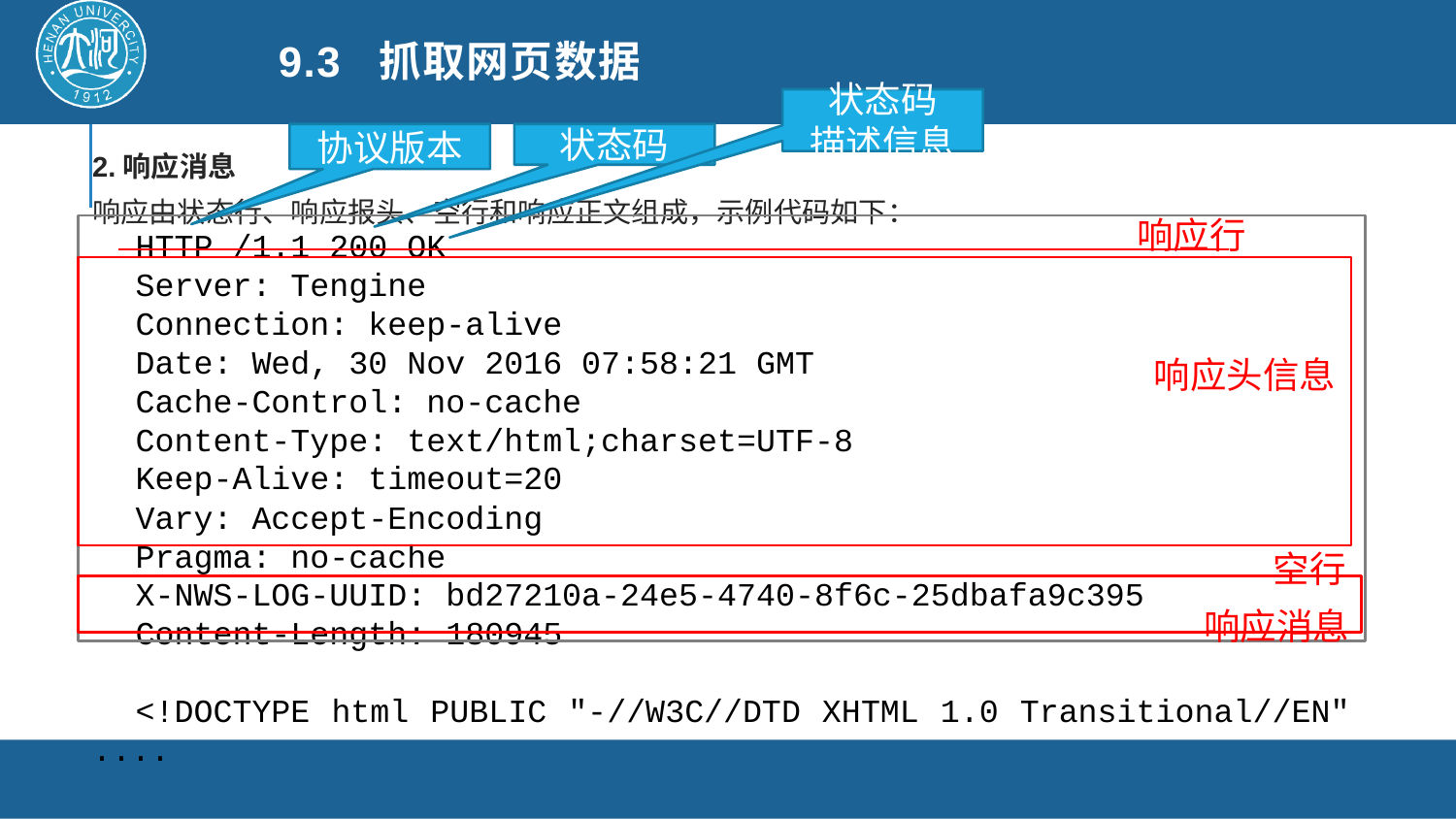

# 9.3  抓取网页数据
状态码
描述信息
协议版本
状态码
2.响应消息
响应由状态行、响应报头、空行和响应正文组成，示例代码如下：
响应行

HTTP /1.1 200 OK
Server: Tengine
Connection: keep-alive
Date: Wed, 30 Nov 2016 07:58:21 GMT
Cache-Control: no-cache
Content-Type: text/html;charset=UTF-8
Keep-Alive: timeout=20
Vary: Accept-Encoding
Pragma: no-cache
X-NWS-LOG-UUID: bd27210a-24e5-4740-8f6c-25dbafa9c395
Content-Length: 180945

<!DOCTYPE html PUBLIC "-//W3C//DTD XHTML 1.0 Transitional//EN" ....

响应头信息
空行

响应消息